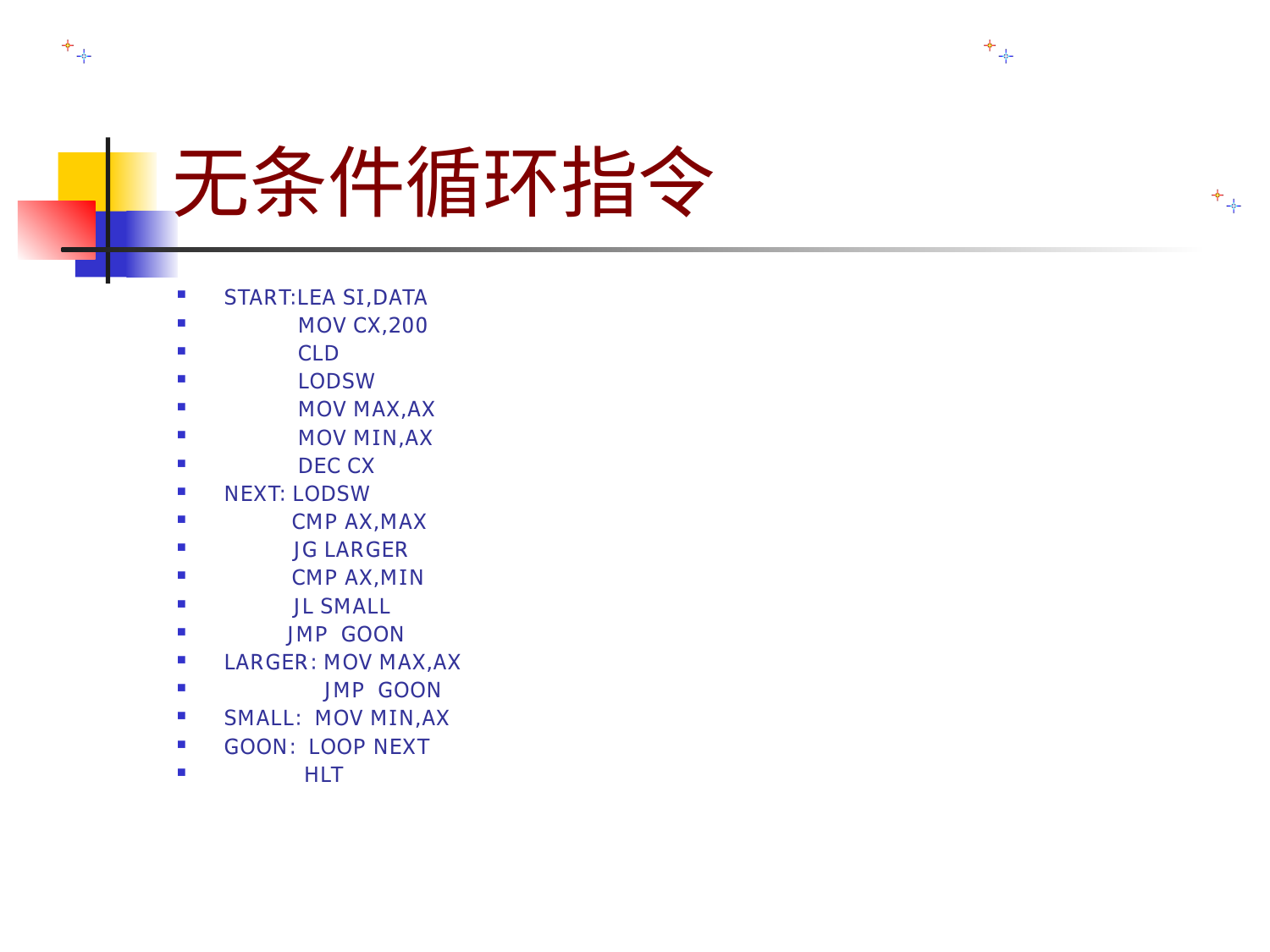

# 无条件循环指令
START:LEA SI,DATA
            MOV CX,200
            CLD
            LODSW
            MOV MAX,AX
            MOV MIN,AX
            DEC CX
NEXT: LODSW
           CMP AX,MAX
           JG LARGER
           CMP AX,MIN
           JL SMALL
          JMP  GOON
LARGER: MOV MAX,AX
                JMP  GOON
SMALL:  MOV MIN,AX
GOON:  LOOP NEXT
             HLT